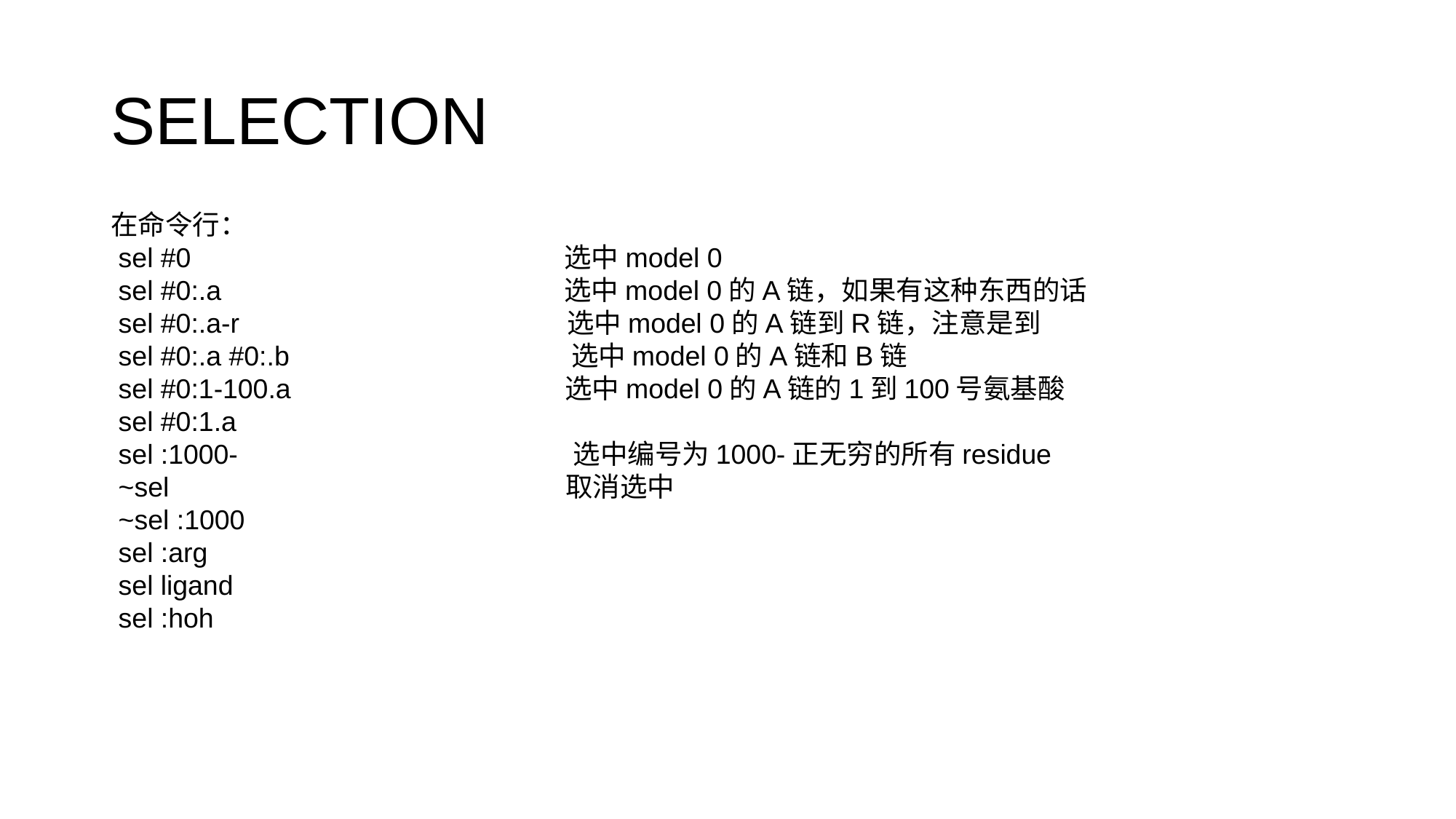

# SELECTION
在命令行：
 sel #0                                                选中model 0
 sel #0:.a                                            选中model 0的A链，如果有这种东西的话
 sel #0:.a-r                                          选中model 0的A链到R链，注意是到
 sel #0:.a #0:.b                                    选中model 0的A链和B链
 sel #0:1-100.a                                   选中model 0的A链的1到100号氨基酸
 sel #0:1.a
 sel :1000-                                           选中编号为1000-正无穷的所有residue
 ~sel                                                   取消选中
 ~sel :1000
 sel :arg
 sel ligand
 sel :hoh